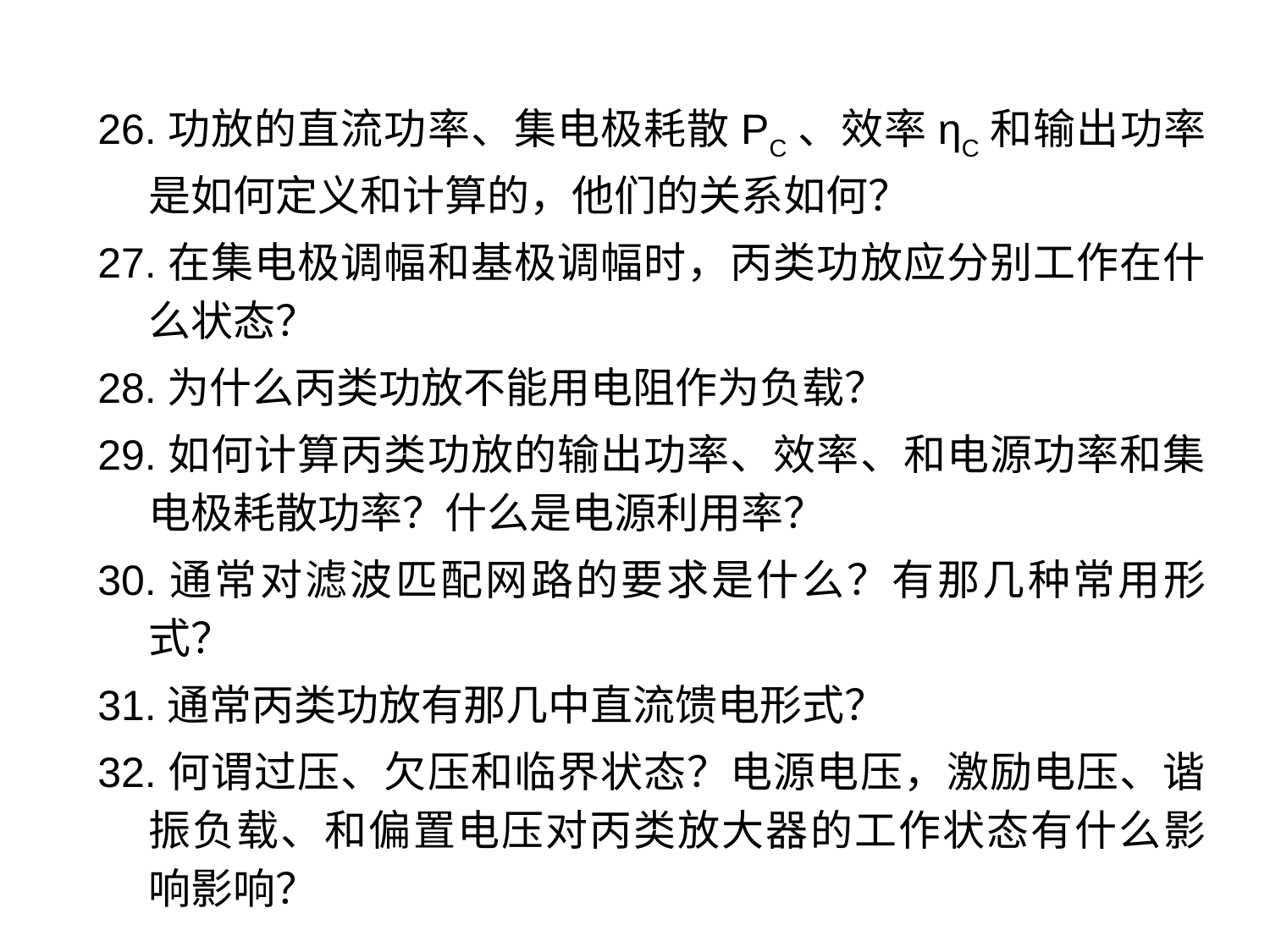

26.功放的直流功率、集电极耗散PC、效率ηC和输出功率是如何定义和计算的，他们的关系如何？
27.在集电极调幅和基极调幅时，丙类功放应分别工作在什么状态？
28.为什么丙类功放不能用电阻作为负载？
29.如何计算丙类功放的输出功率、效率、和电源功率和集电极耗散功率？什么是电源利用率？
30.通常对滤波匹配网路的要求是什么？有那几种常用形式？
31.通常丙类功放有那几中直流馈电形式？
32.何谓过压、欠压和临界状态？电源电压，激励电压、谐振负载、和偏置电压对丙类放大器的工作状态有什么影响影响？
5